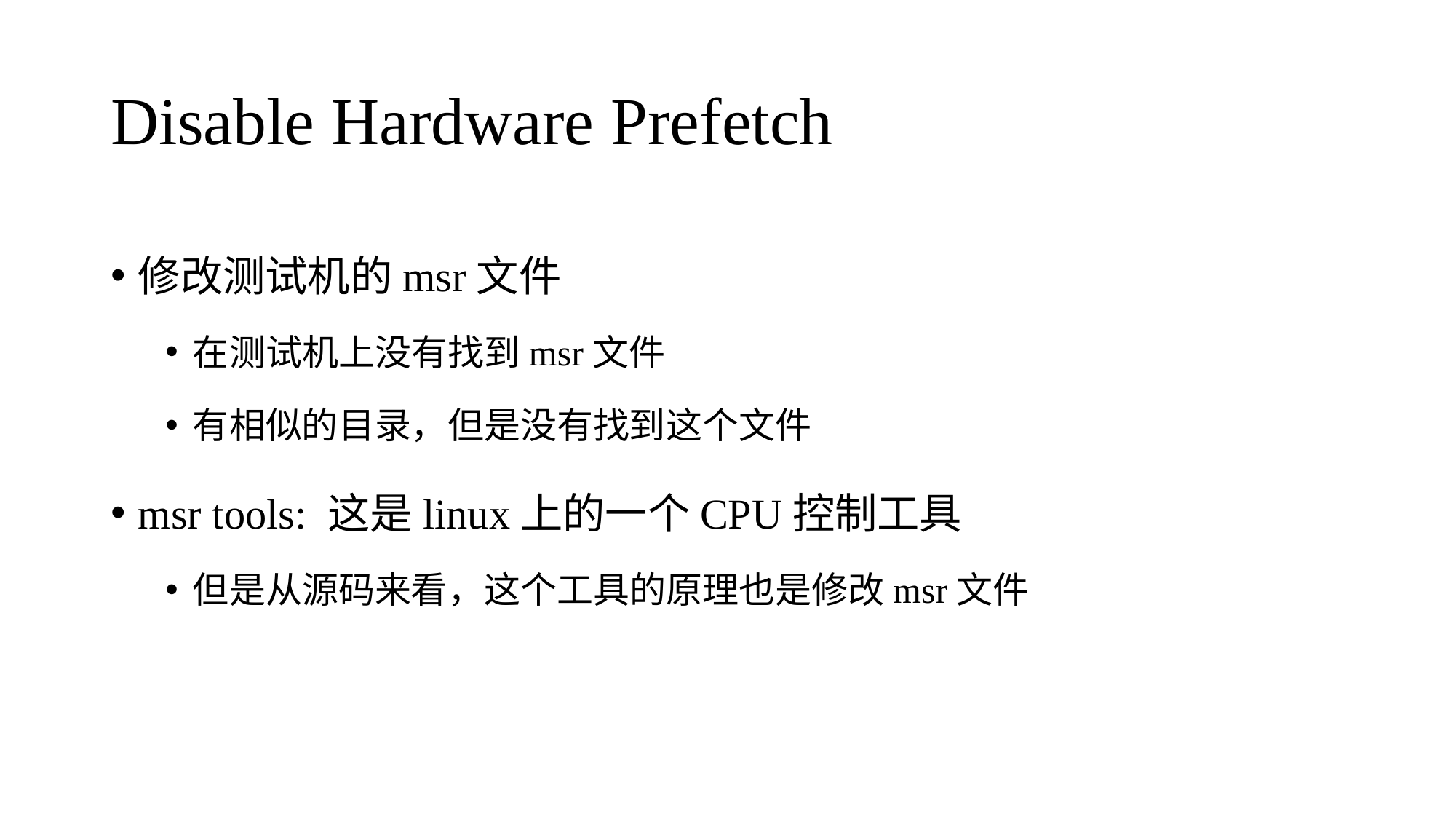

# Disable Hardware Prefetch
修改测试机的msr文件
在测试机上没有找到msr文件
有相似的目录，但是没有找到这个文件
msr tools: 这是linux上的一个CPU控制工具
但是从源码来看，这个工具的原理也是修改msr文件